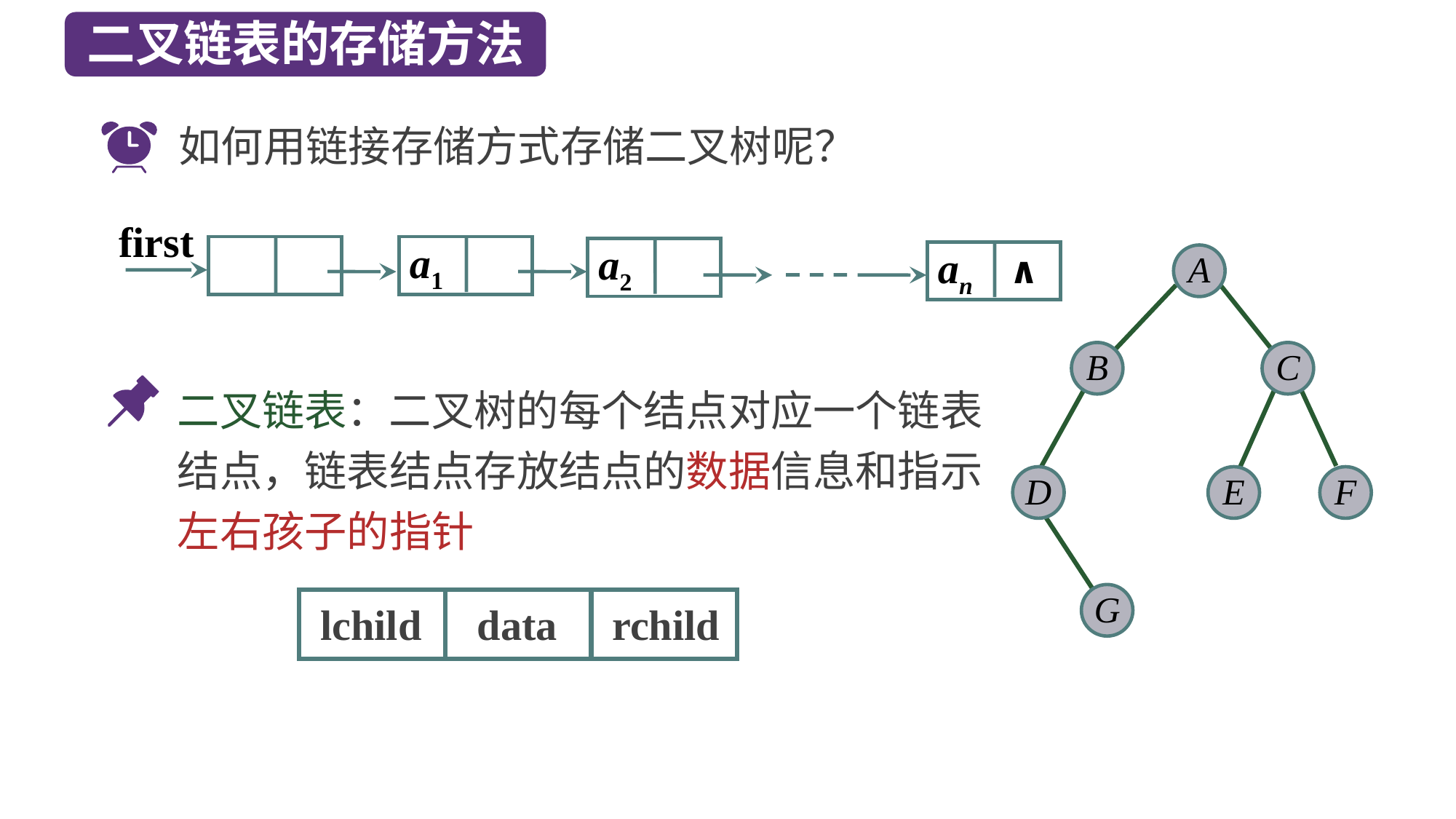

二叉链表的存储方法

如何用链接存储方式存储二叉树呢？

first

a1

a2

∧
an

A

B
C

D
E
F

G
二叉链表：二叉树的每个结点对应一个链表结点，链表结点存放结点的数据信息和指示左右孩子的指针

 lchild
  data
 rchild